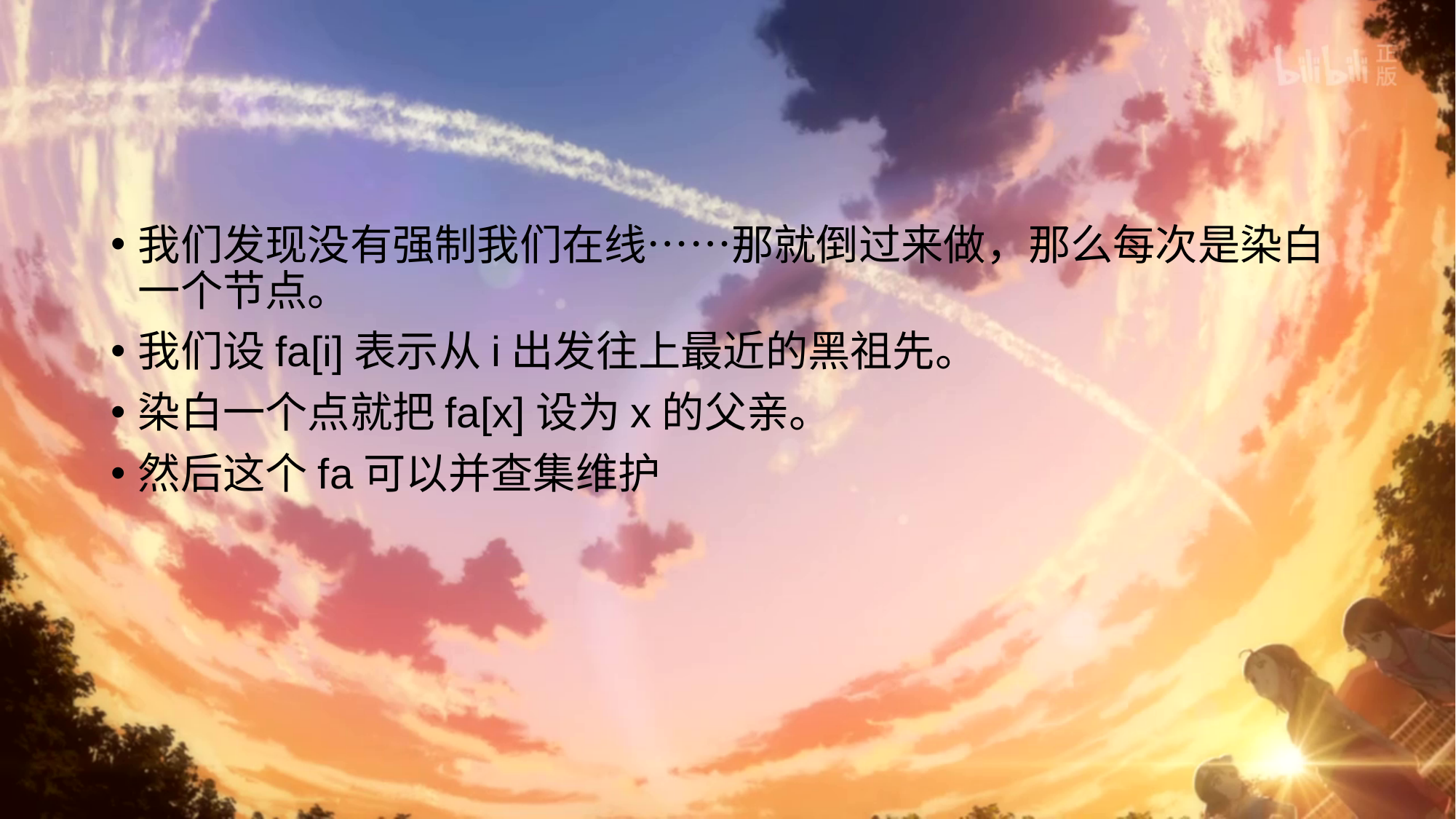

#
我们发现没有强制我们在线……那就倒过来做，那么每次是染白一个节点。
我们设fa[i]表示从i出发往上最近的黑祖先。
染白一个点就把fa[x]设为x的父亲。
然后这个fa可以并查集维护